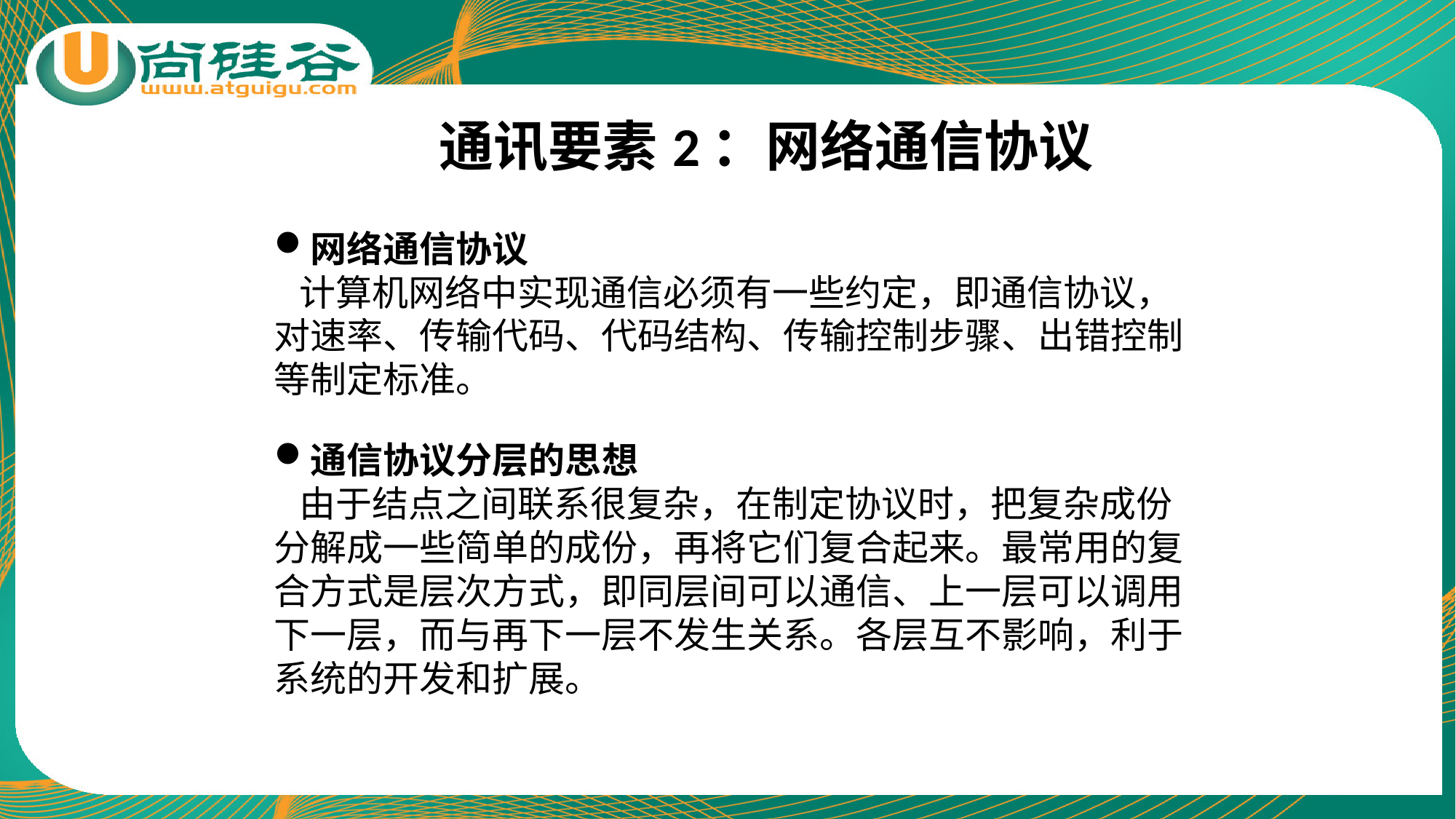

# 通讯要素2：网络通信协议
网络通信协议
  计算机网络中实现通信必须有一些约定，即通信协议，对速率、传输代码、代码结构、传输控制步骤、出错控制等制定标准。
通信协议分层的思想
  由于结点之间联系很复杂，在制定协议时，把复杂成份分解成一些简单的成份，再将它们复合起来。最常用的复合方式是层次方式，即同层间可以通信、上一层可以调用下一层，而与再下一层不发生关系。各层互不影响，利于系统的开发和扩展。